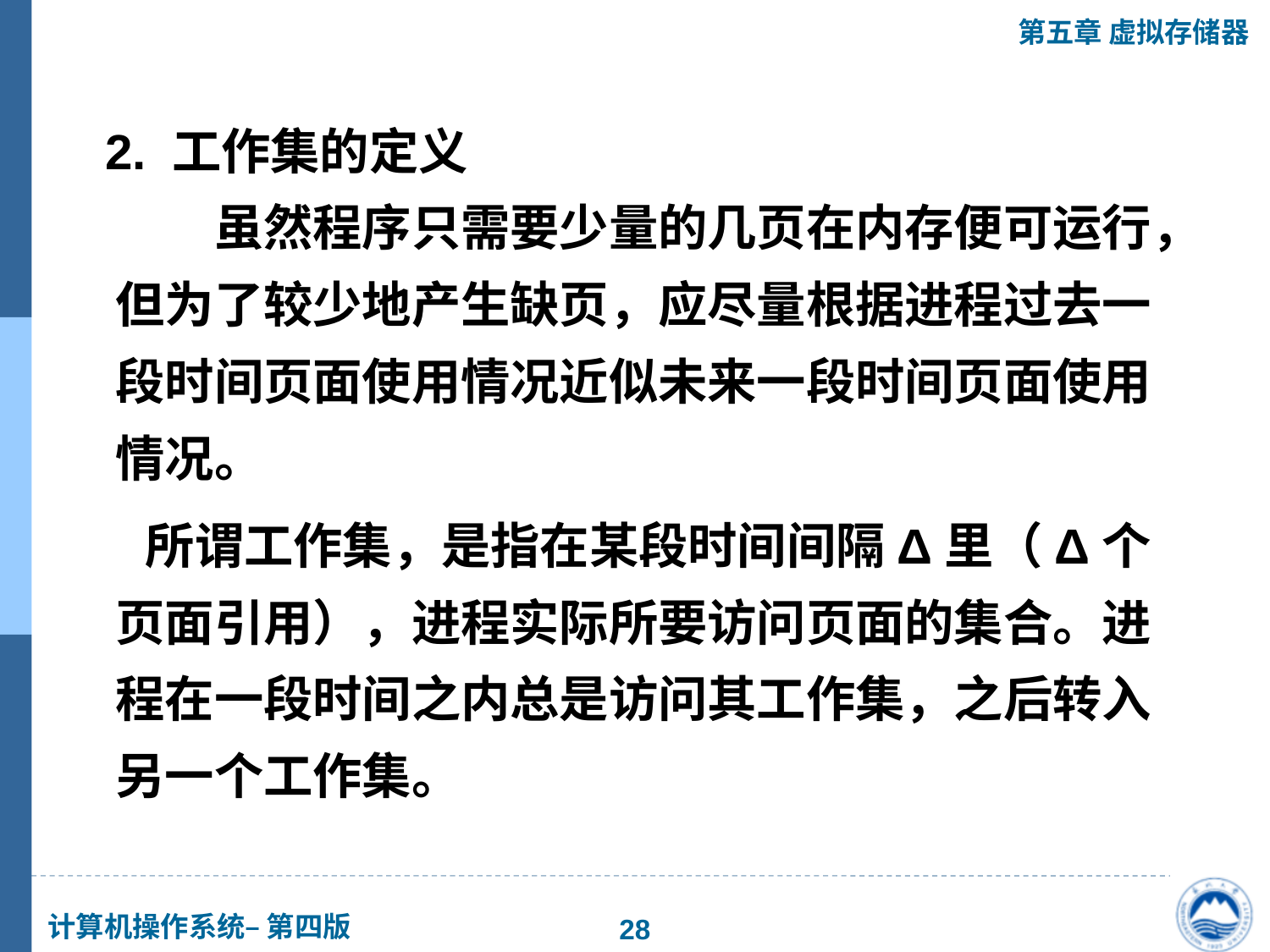

2. 工作集的定义
　　虽然程序只需要少量的几页在内存便可运行，但为了较少地产生缺页，应尽量根据进程过去一段时间页面使用情况近似未来一段时间页面使用情况。
     所谓工作集，是指在某段时间间隔Δ里（Δ个页面引用），进程实际所要访问页面的集合。进程在一段时间之内总是访问其工作集，之后转入另一个工作集。